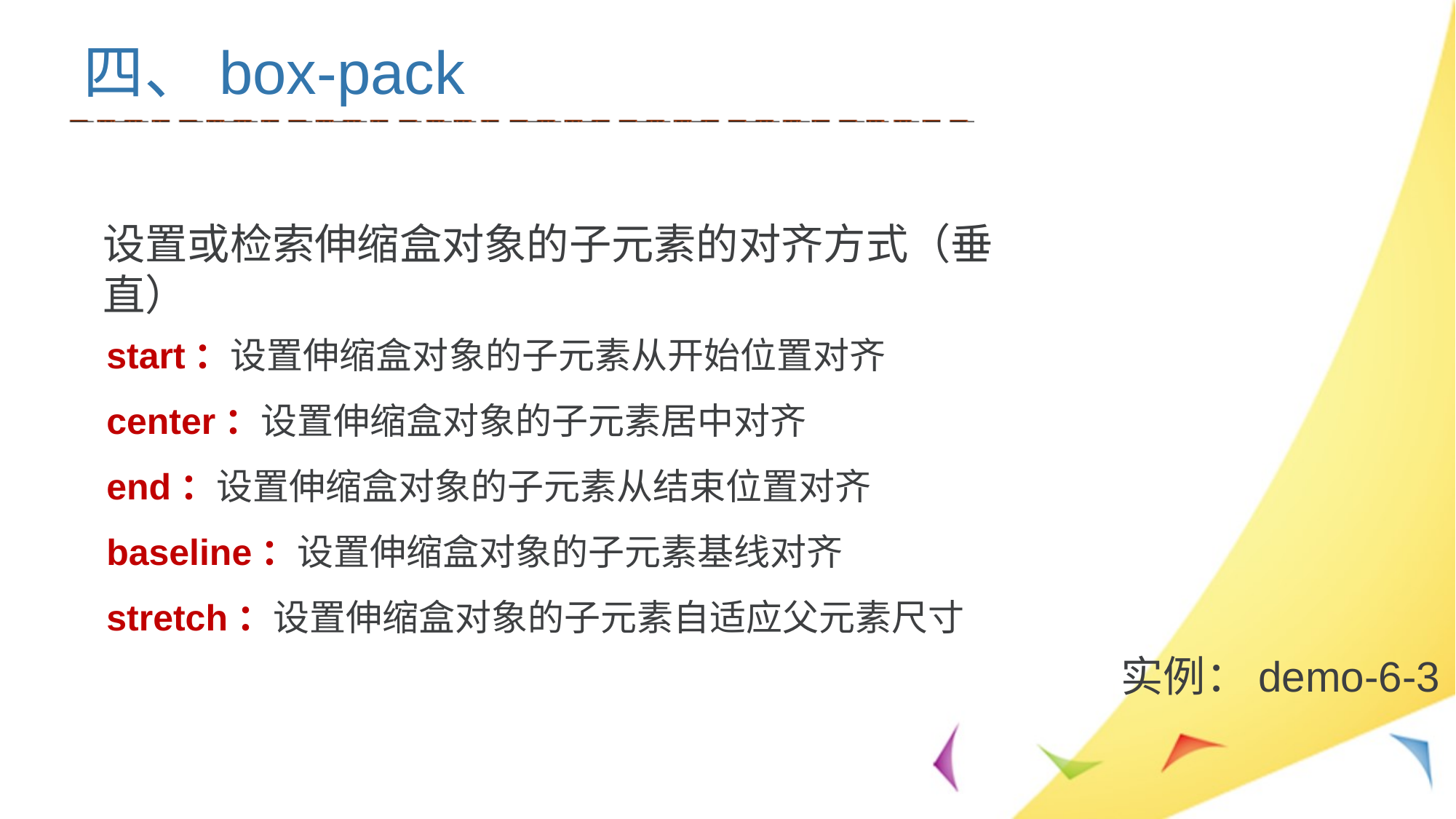

# 四、box-pack
设置或检索伸缩盒对象的子元素的对齐方式（垂直）
start：设置伸缩盒对象的子元素从开始位置对齐
center：设置伸缩盒对象的子元素居中对齐
end：设置伸缩盒对象的子元素从结束位置对齐
baseline：设置伸缩盒对象的子元素基线对齐
stretch：设置伸缩盒对象的子元素自适应父元素尺寸
实例：demo-6-3